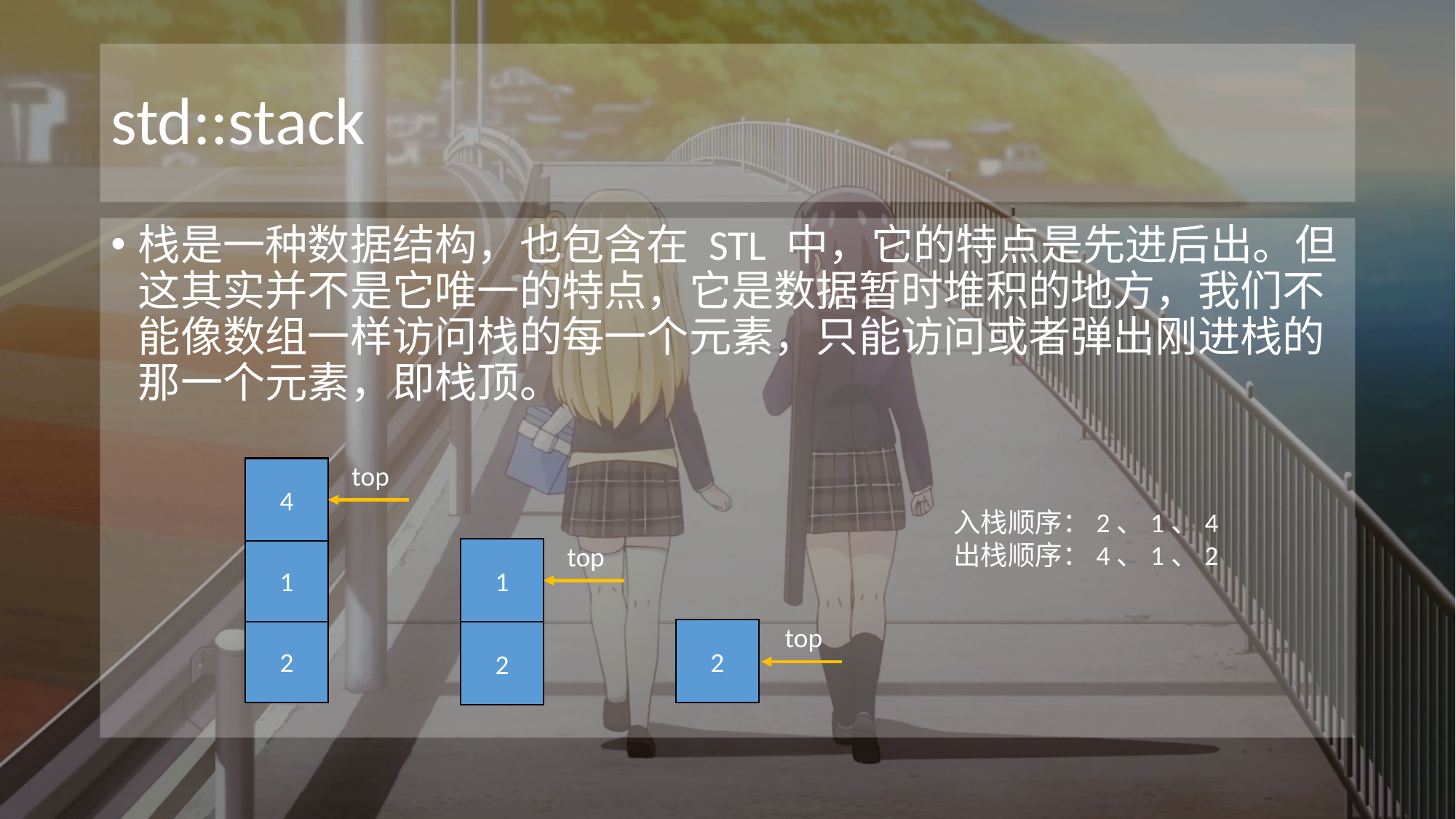

# std::stack
栈是一种数据结构，也包含在 STL 中，它的特点是先进后出。但这其实并不是它唯一的特点，它是数据暂时堆积的地方，我们不能像数组一样访问栈的每一个元素，只能访问或者弹出刚进栈的那一个元素，即栈顶。
top
4
入栈顺序：2、1、4
出栈顺序：4、1、2
top
1
1
top
2
2
2